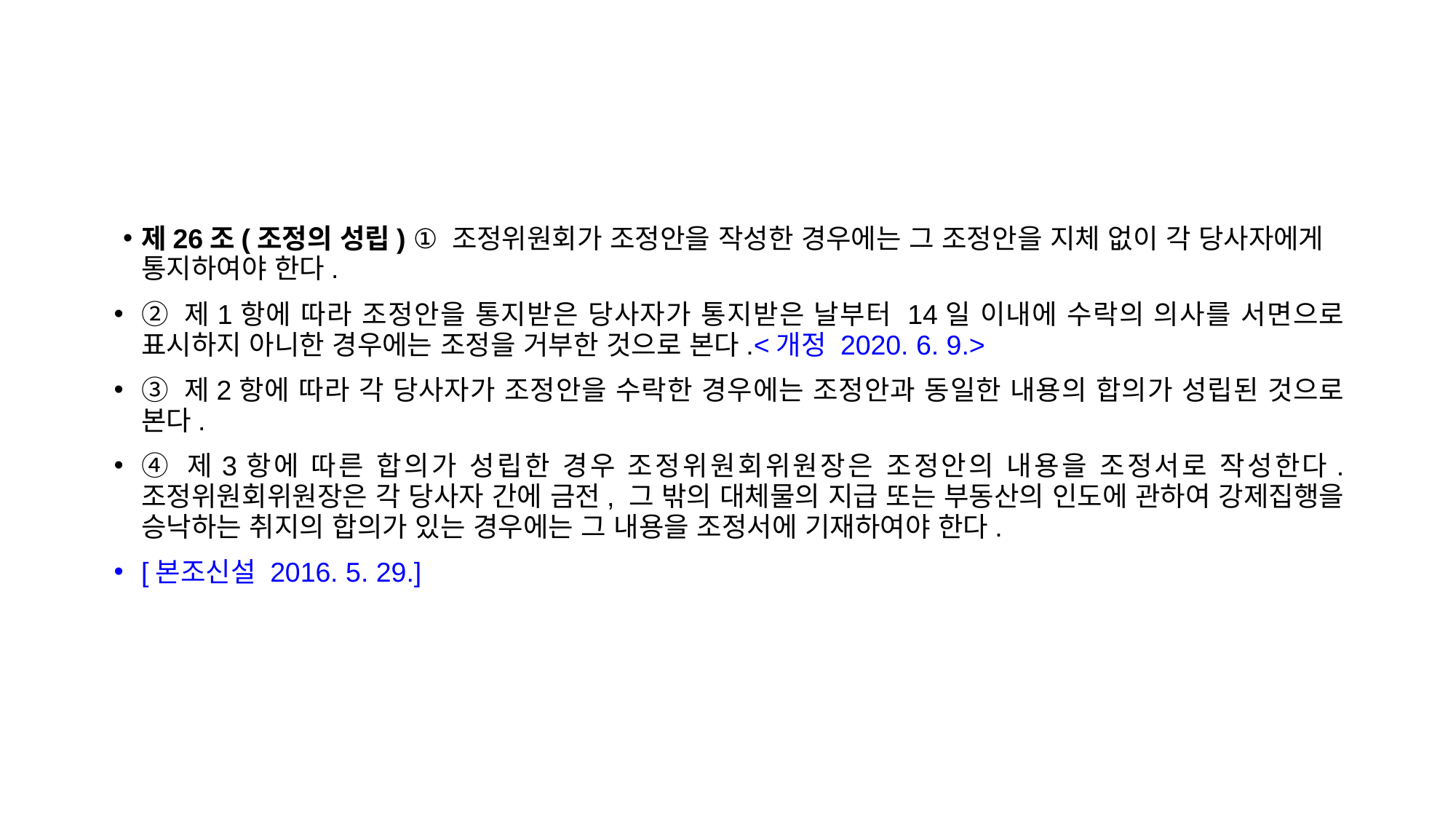

제26조(조정의 성립) ① 조정위원회가 조정안을 작성한 경우에는 그 조정안을 지체 없이 각 당사자에게 통지하여야 한다.
② 제1항에 따라 조정안을 통지받은 당사자가 통지받은 날부터 14일 이내에 수락의 의사를 서면으로 표시하지 아니한 경우에는 조정을 거부한 것으로 본다.<개정 2020. 6. 9.>
③ 제2항에 따라 각 당사자가 조정안을 수락한 경우에는 조정안과 동일한 내용의 합의가 성립된 것으로 본다.
④ 제3항에 따른 합의가 성립한 경우 조정위원회위원장은 조정안의 내용을 조정서로 작성한다. 조정위원회위원장은 각 당사자 간에 금전, 그 밖의 대체물의 지급 또는 부동산의 인도에 관하여 강제집행을 승낙하는 취지의 합의가 있는 경우에는 그 내용을 조정서에 기재하여야 한다.
[본조신설 2016. 5. 29.]